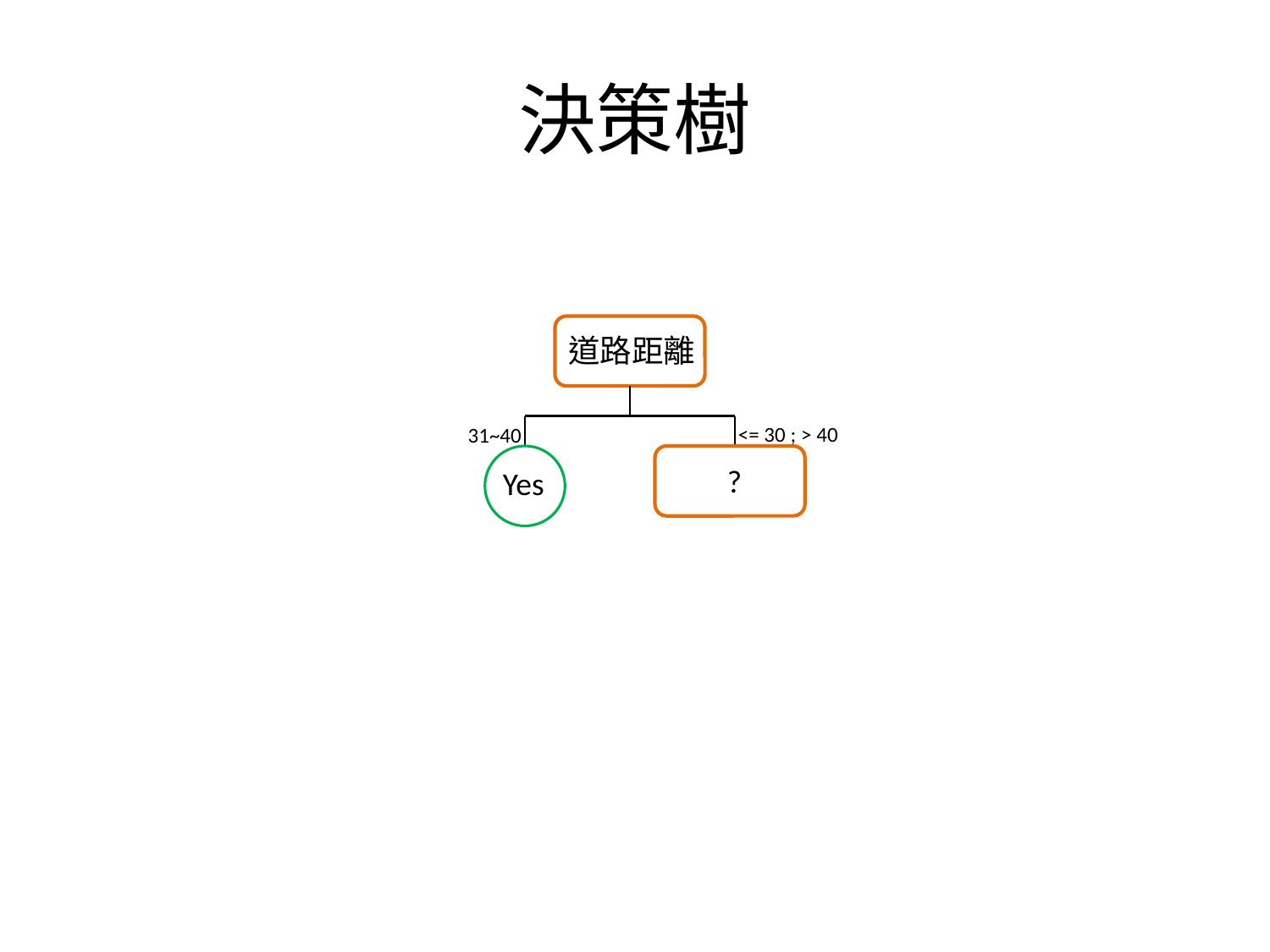

# 決策樹

道路距離
<= 30 ; > 40
31~40

?
Yes